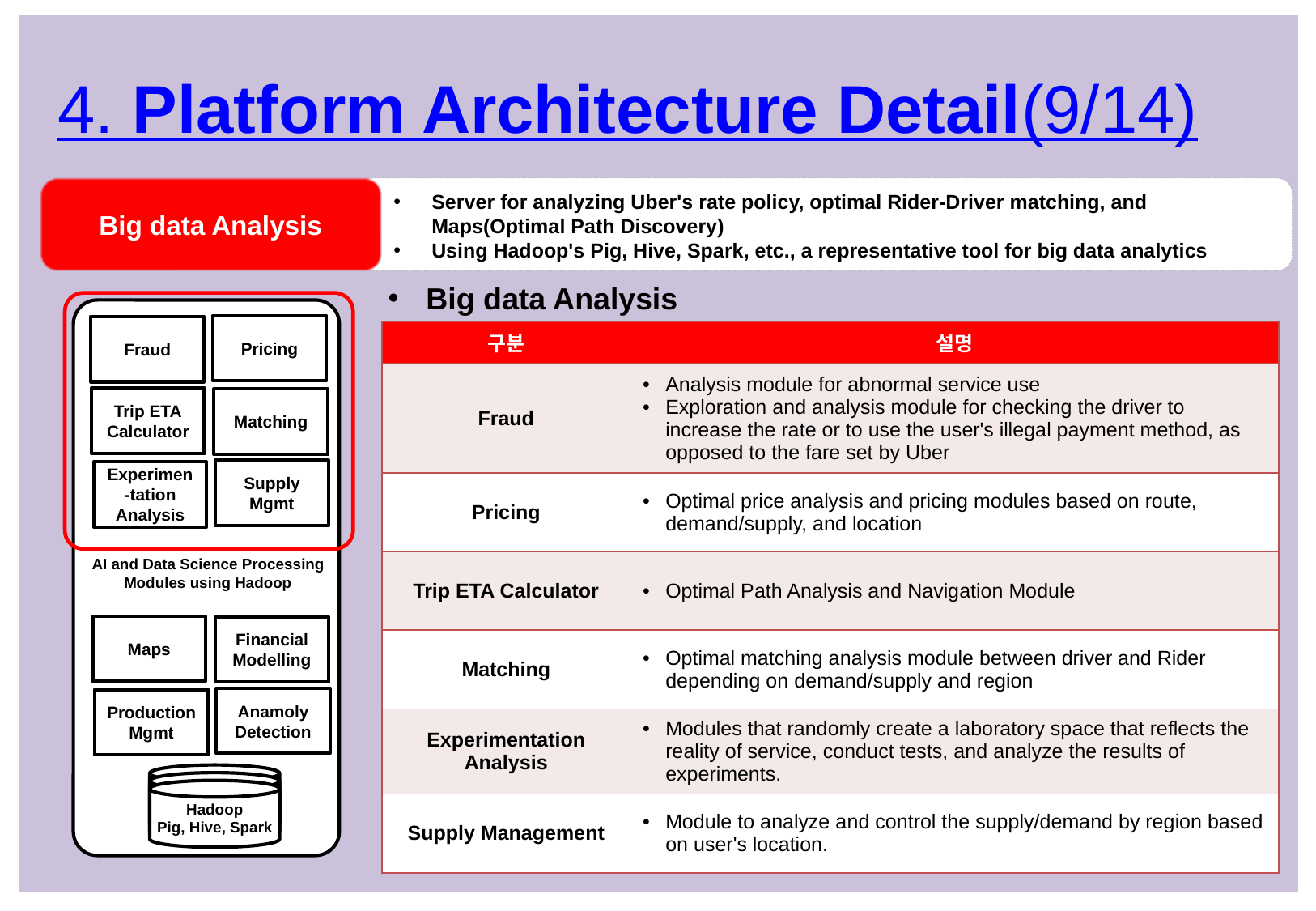

4. Platform Architecture Detail(9/14)
Big data Analysis

Server for analyzing Uber's rate policy, optimal Rider-Driver matching, and Maps(Optimal Path Discovery)
Using Hadoop's Pig, Hive, Spark, etc., a representative tool for big data analytics
Big data Analysis

Pricing
Fraud
| 구분 | 설명 |
| --- | --- |
| Fraud | Analysis module for abnormal service use Exploration and analysis module for checking the driver to increase the rate or to use the user's illegal payment method, as opposed to the fare set by Uber |
| Pricing | Optimal price analysis and pricing modules based on route, demand/supply, and location |
| Trip ETA Calculator | Optimal Path Analysis and Navigation Module |
| Matching | Optimal matching analysis module between driver and Rider depending on demand/supply and region |
| Experimentation Analysis | Modules that randomly create a laboratory space that reflects the reality of service, conduct tests, and analyze the results of experiments. |
| Supply Management | Module to analyze and control the supply/demand by region based on user's location. |
Trip ETA
Calculator
Matching
Supply
Mgmt
Experimen
-tation
Analysis
AI and Data Science Processing
Modules using Hadoop
Maps
Financial
Modelling
Anamoly
Detection
Production
Mgmt

Hadoop
Pig, Hive, Spark